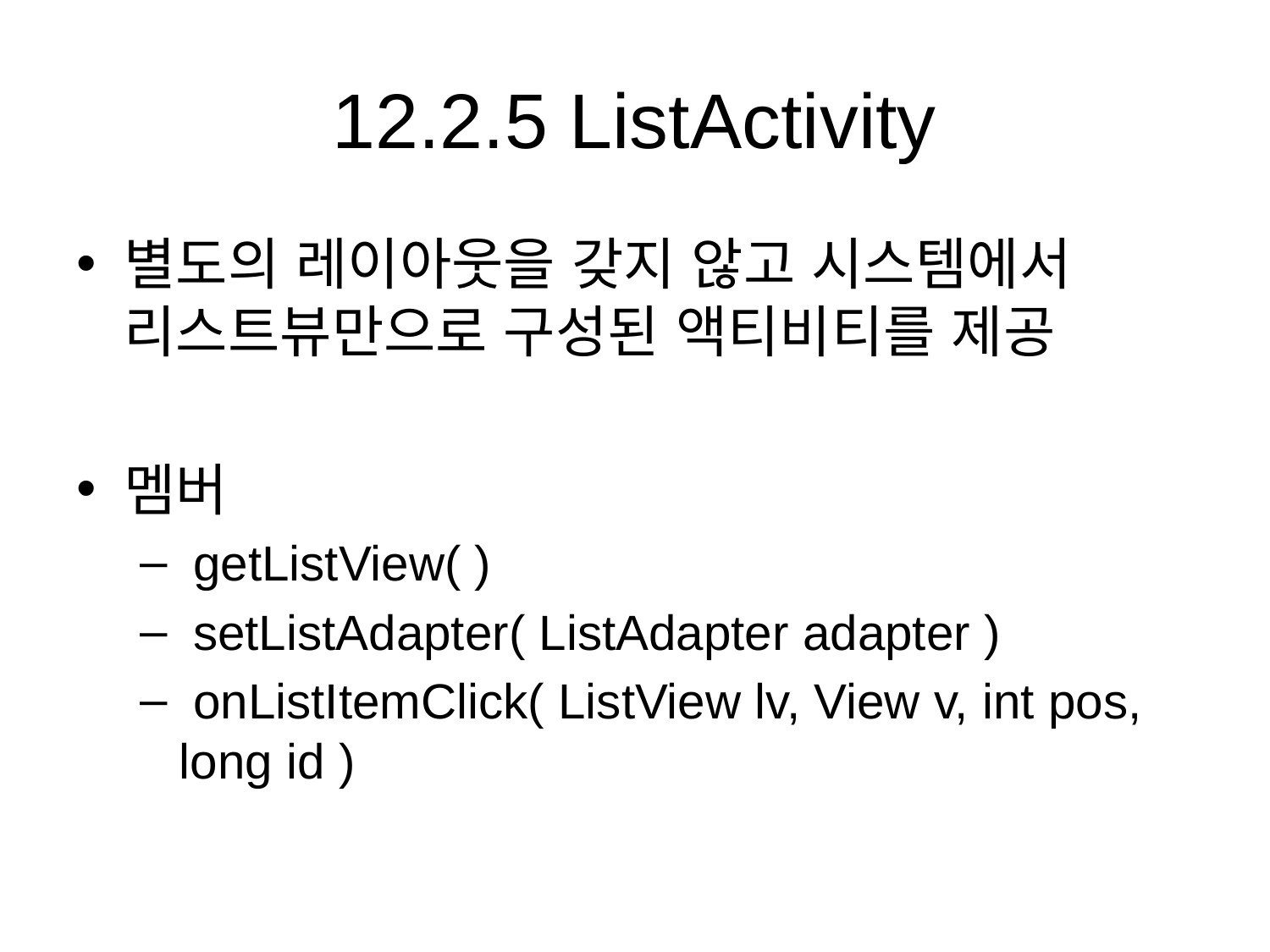

# 12.2.5 ListActivity
별도의 레이아웃을 갖지 않고 시스템에서 리스트뷰만으로 구성된 액티비티를 제공

멤버
 getListView( )
 setListAdapter( ListAdapter adapter )
 onListItemClick( ListView lv, View v, int pos, long id )